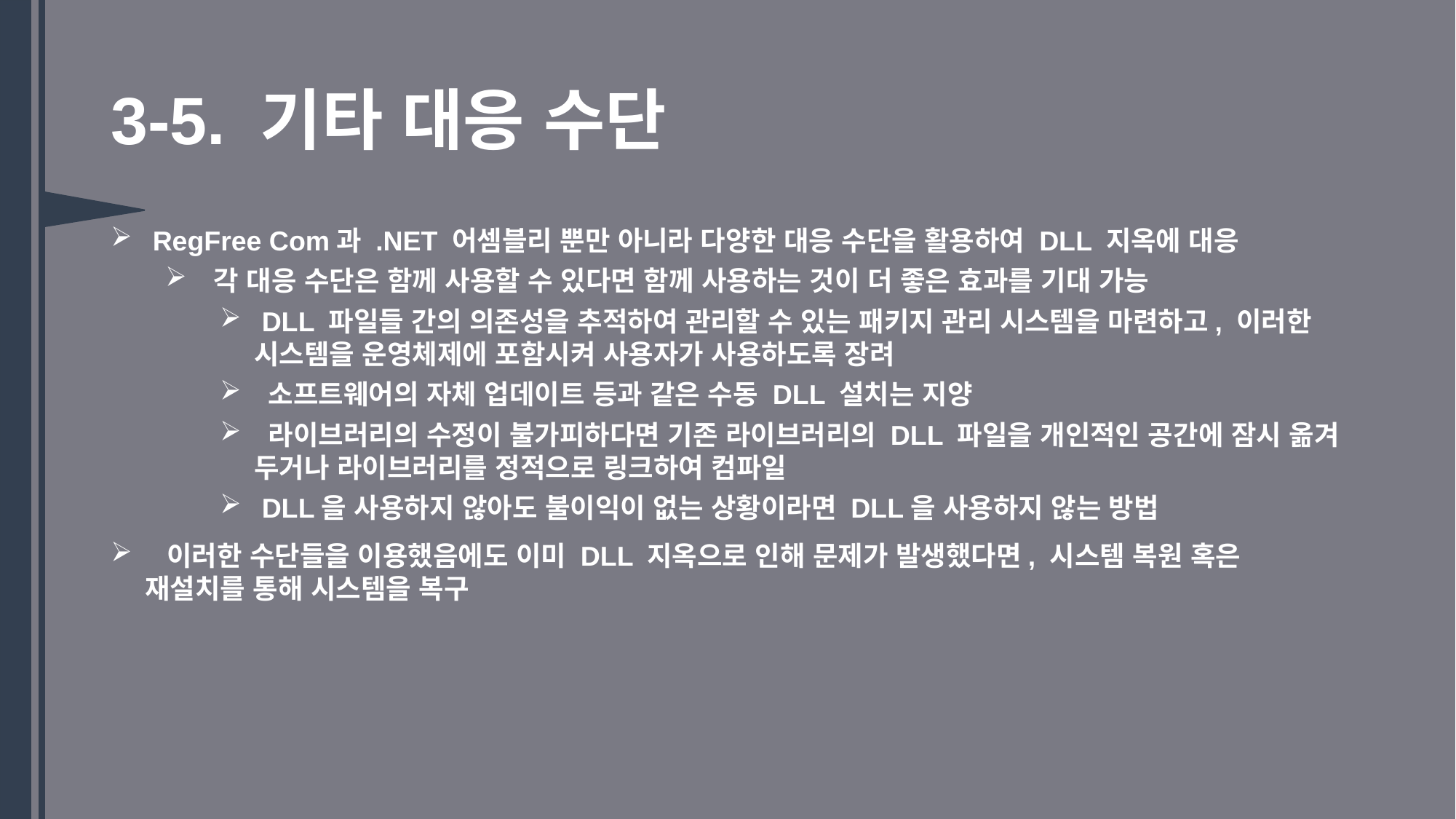

# 3-5. 기타 대응 수단
 RegFree Com과 .NET 어셈블리 뿐만 아니라 다양한 대응 수단을 활용하여 DLL 지옥에 대응
 각 대응 수단은 함께 사용할 수 있다면 함께 사용하는 것이 더 좋은 효과를 기대 가능
 DLL 파일들 간의 의존성을 추적하여 관리할 수 있는 패키지 관리 시스템을 마련하고, 이러한 시스템을 운영체제에 포함시켜 사용자가 사용하도록 장려
 소프트웨어의 자체 업데이트 등과 같은 수동 DLL 설치는 지양
 라이브러리의 수정이 불가피하다면 기존 라이브러리의 DLL 파일을 개인적인 공간에 잠시 옮겨 두거나 라이브러리를 정적으로 링크하여 컴파일
 DLL을 사용하지 않아도 불이익이 없는 상황이라면 DLL을 사용하지 않는 방법
  이러한 수단들을 이용했음에도 이미 DLL 지옥으로 인해 문제가 발생했다면, 시스템 복원 혹은 재설치를 통해 시스템을 복구